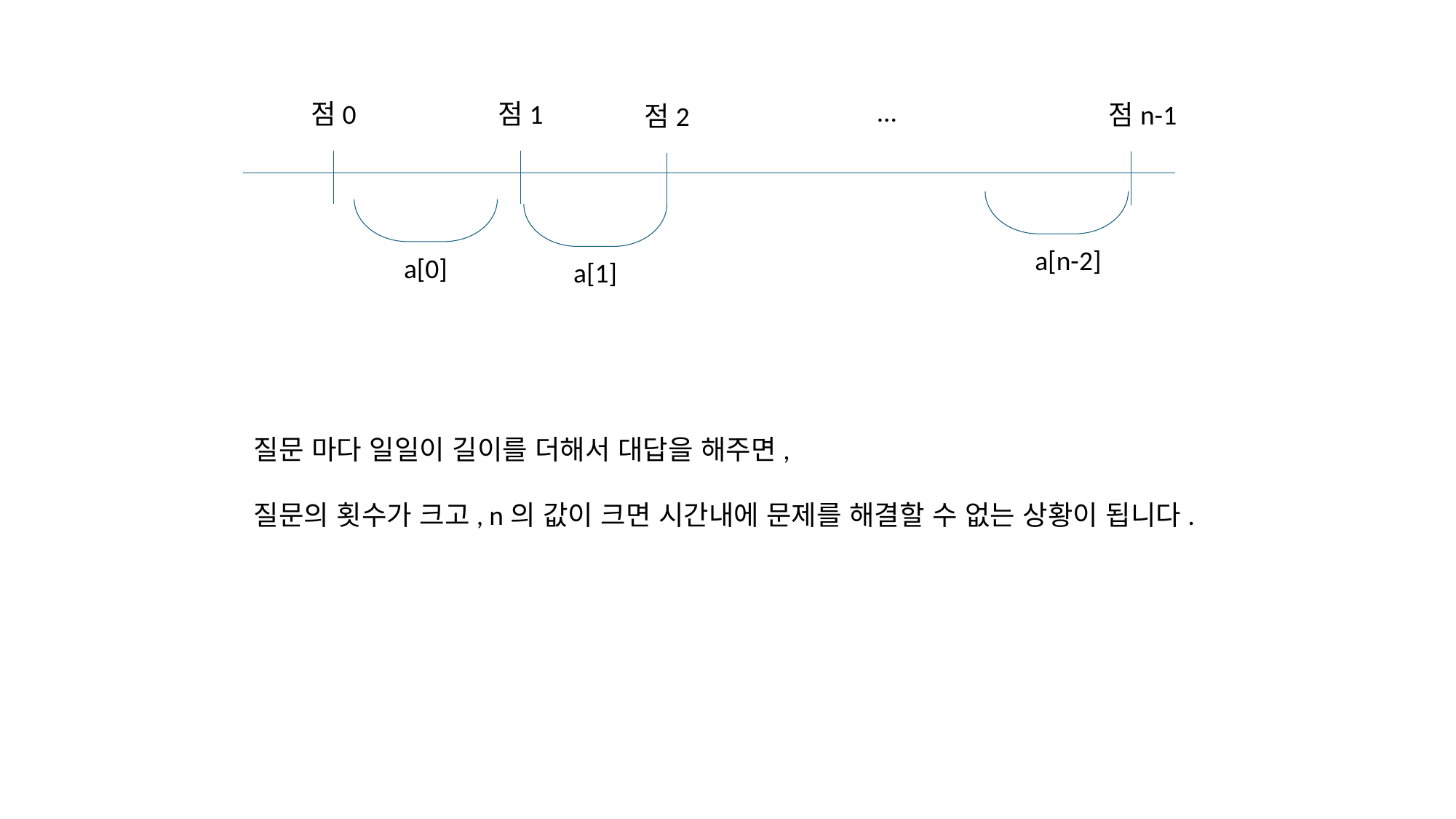

...
점0
점1
점n-1
점2

a[n-2]
a[0]
a[1]
질문 마다 일일이 길이를 더해서 대답을 해주면,

질문의 횟수가 크고, n의 값이 크면 시간내에 문제를 해결할 수 없는 상황이 됩니다.